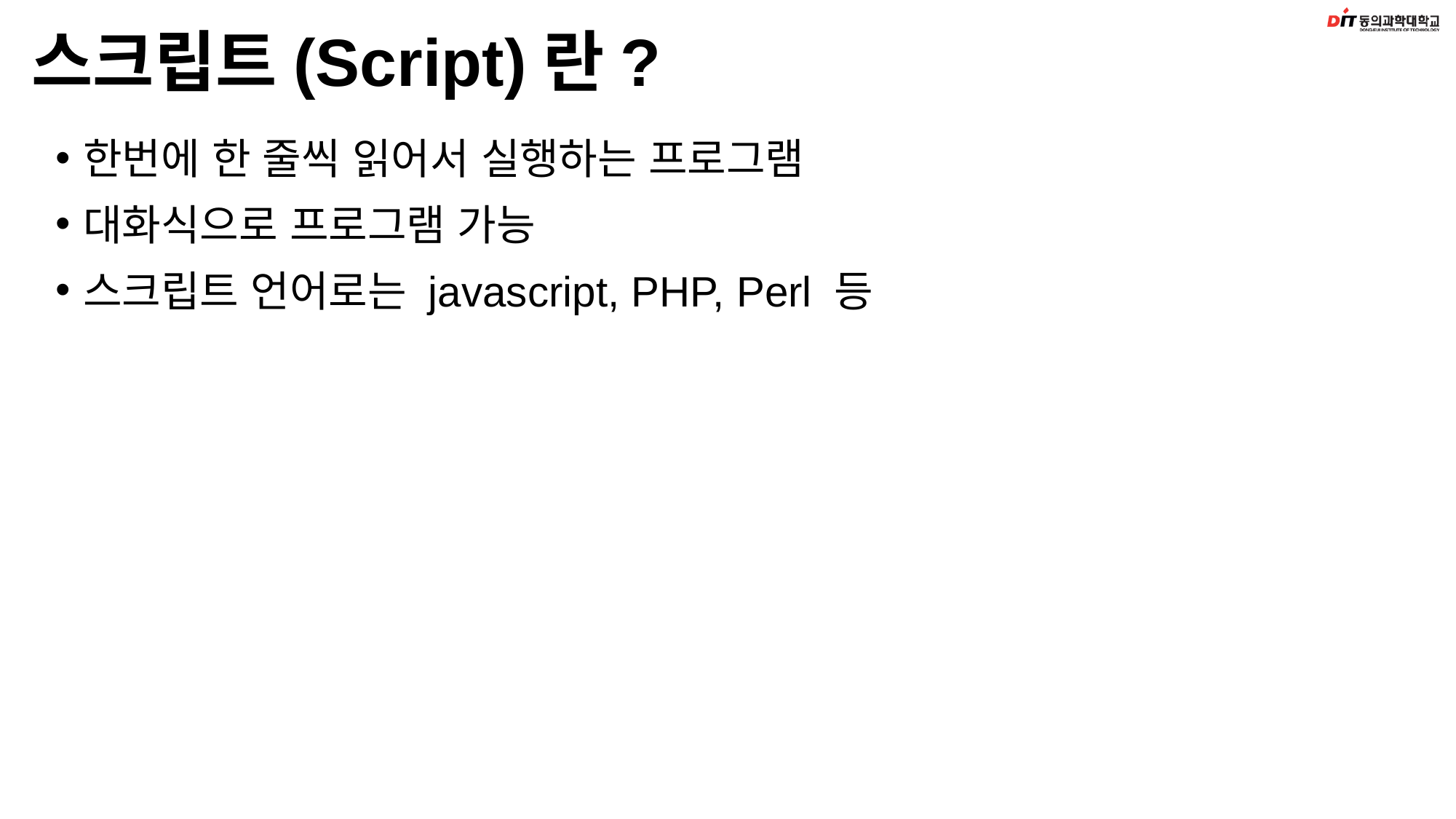

# 스크립트(Script)란?
한번에 한 줄씩 읽어서 실행하는 프로그램
대화식으로 프로그램 가능
스크립트 언어로는 javascript, PHP, Perl 등